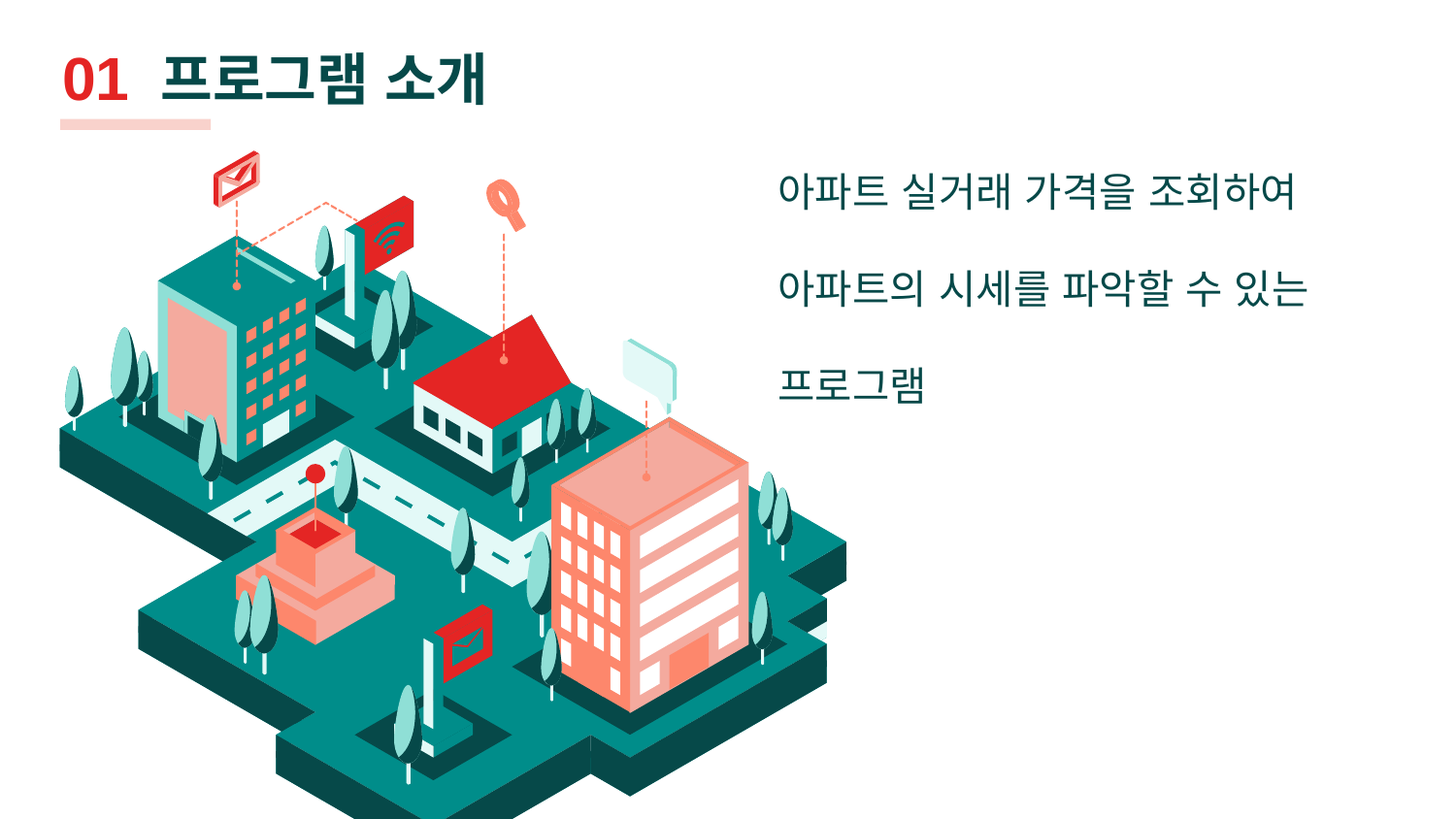

# 01 프로그램 소개
아파트 실거래 가격을 조회하여
아파트의 시세를 파악할 수 있는
프로그램